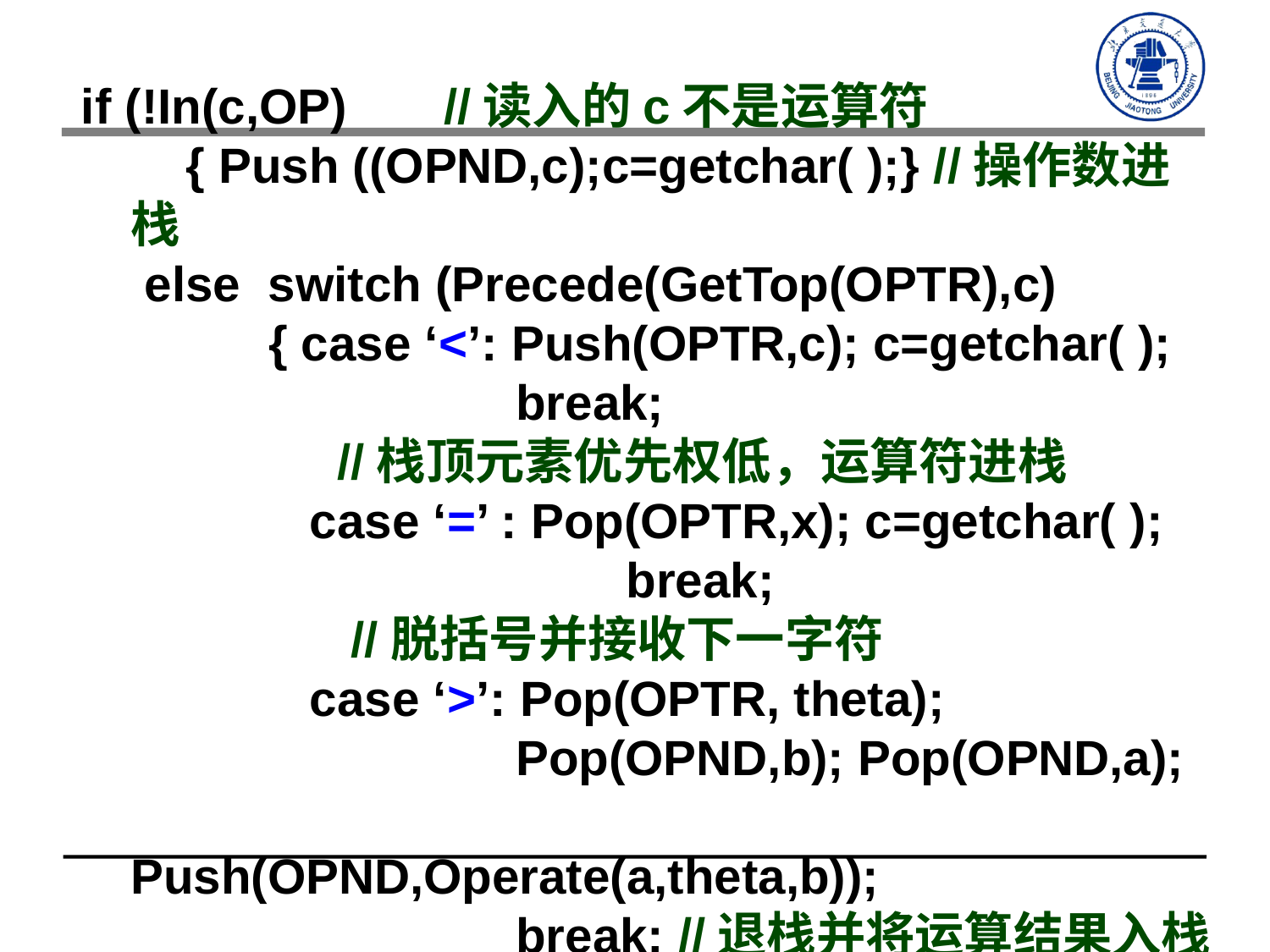

if (!In(c,OP)       //读入的c不是运算符
    { Push ((OPND,c);c=getchar( );} //操作数进栈
 else  switch (Precede(GetTop(OPTR),c)
          { case ‘<’: Push(OPTR,c); c=getchar( );
                            break;
               //栈顶元素优先权低，运算符进栈
             case ‘=’ : Pop(OPTR,x); c=getchar( );
                                    break;
                //脱括号并接收下一字符
             case ‘>’: Pop(OPTR, theta);
                            Pop(OPND,b); Pop(OPND,a);
                            Push(OPND,Operate(a,theta,b));
                            break; //退栈并将运算结果入栈
       } //switch